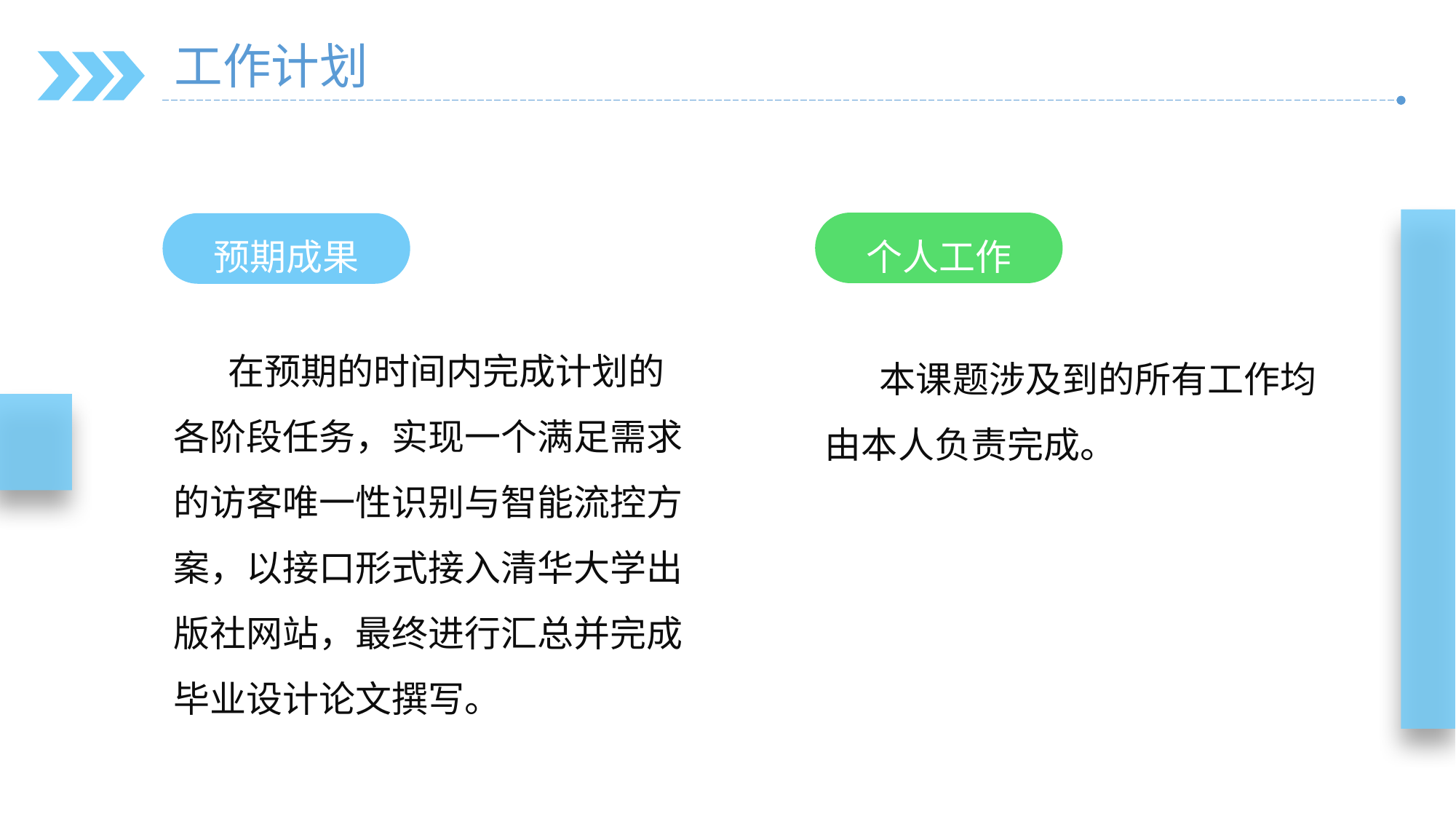

工作计划

个人工作
预期成果

在预期的时间内完成计划的各阶段任务，实现一个满足需求的访客唯一性识别与智能流控方案，以接口形式接入清华大学出版社网站，最终进行汇总并完成毕业设计论文撰写。
本课题涉及到的所有工作均由本人负责完成。